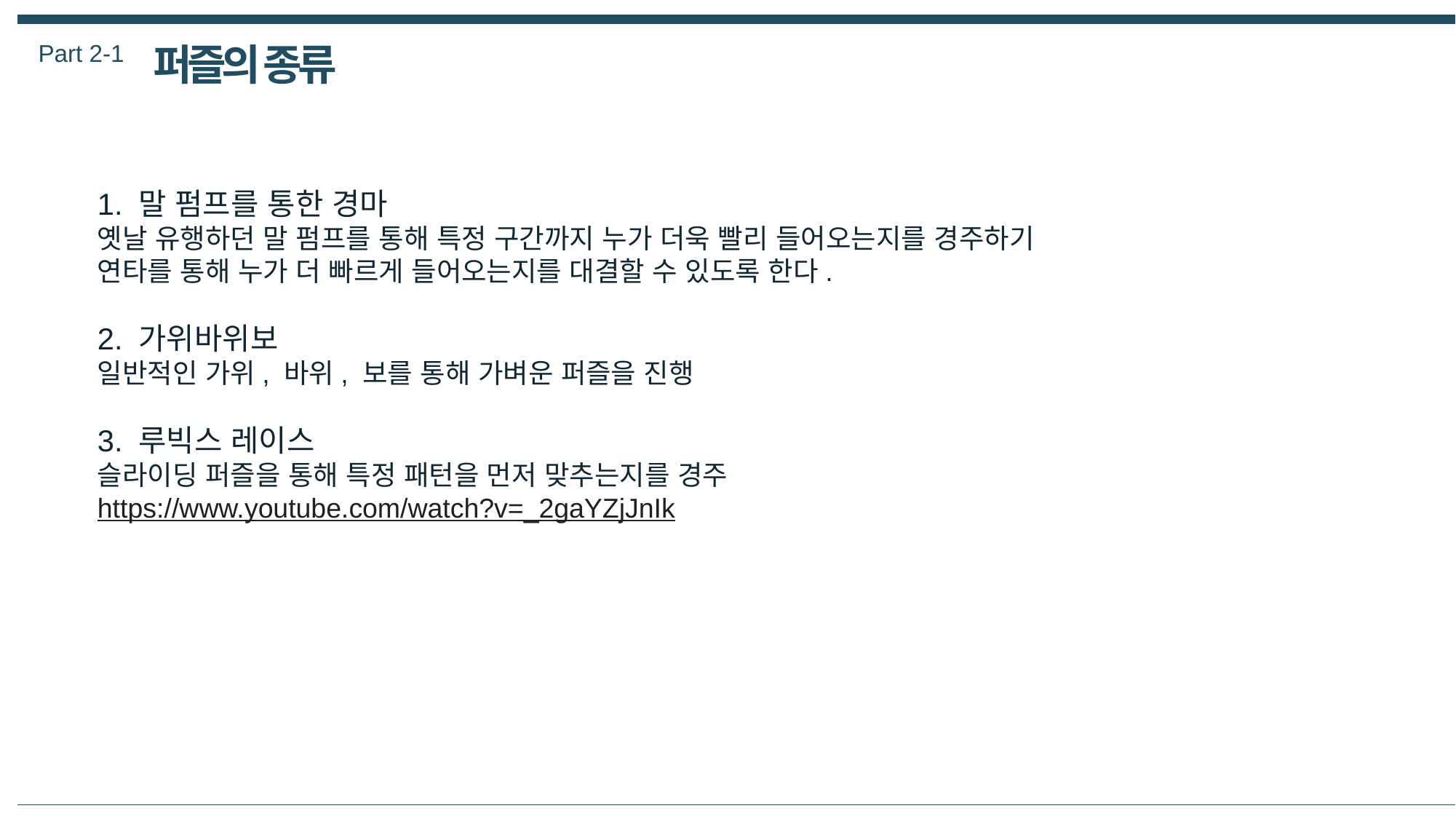

Part 2-1
퍼즐의 종류
1. 말 펌프를 통한 경마
옛날 유행하던 말 펌프를 통해 특정 구간까지 누가 더욱 빨리 들어오는지를 경주하기
연타를 통해 누가 더 빠르게 들어오는지를 대결할 수 있도록 한다.

2. 가위바위보
일반적인 가위, 바위, 보를 통해 가벼운 퍼즐을 진행

3. 루빅스 레이스
슬라이딩 퍼즐을 통해 특정 패턴을 먼저 맞추는지를 경주
https://www.youtube.com/watch?v=_2gaYZjJnIk